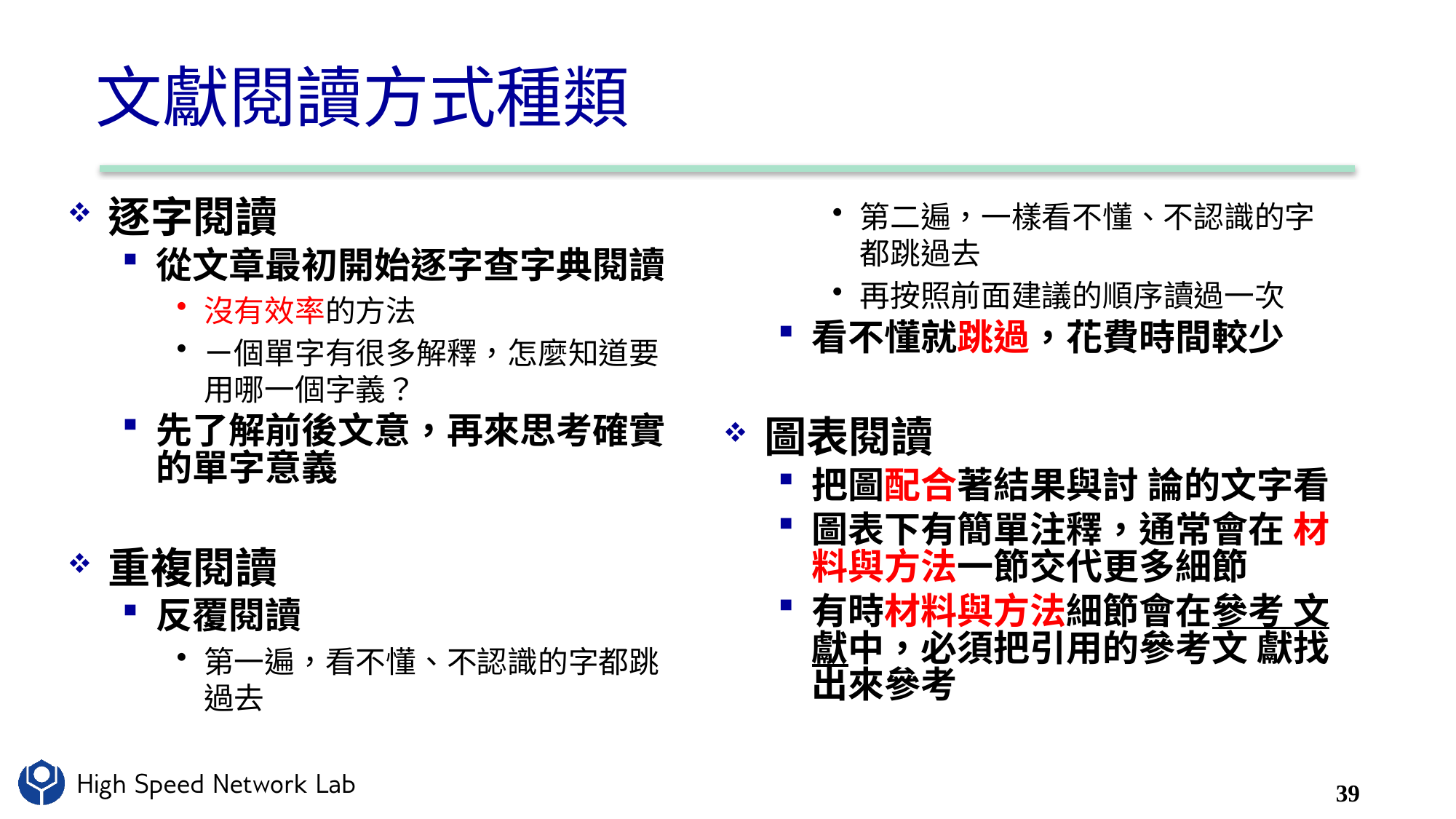

# 文獻閱讀方式種類
逐字閱讀
從文章最初開始逐字查字典閱讀
沒有效率的方法
ㄧ個單字有很多解釋，怎麼知道要用哪一個字義？
先了解前後文意，再來思考確實的單字意義

重複閱讀
反覆閱讀
第一遍，看不懂、不認識的字都跳過去
第二遍，一樣看不懂、不認識的字都跳過去
再按照前面建議的順序讀過一次
看不懂就跳過，花費時間較少

圖表閱讀
把圖配合著結果與討 論的文字看
圖表下有簡單注釋，通常會在 材料與方法一節交代更多細節
有時材料與方法細節會在參考 文獻中，必須把引用的參考文 獻找出來參考
39